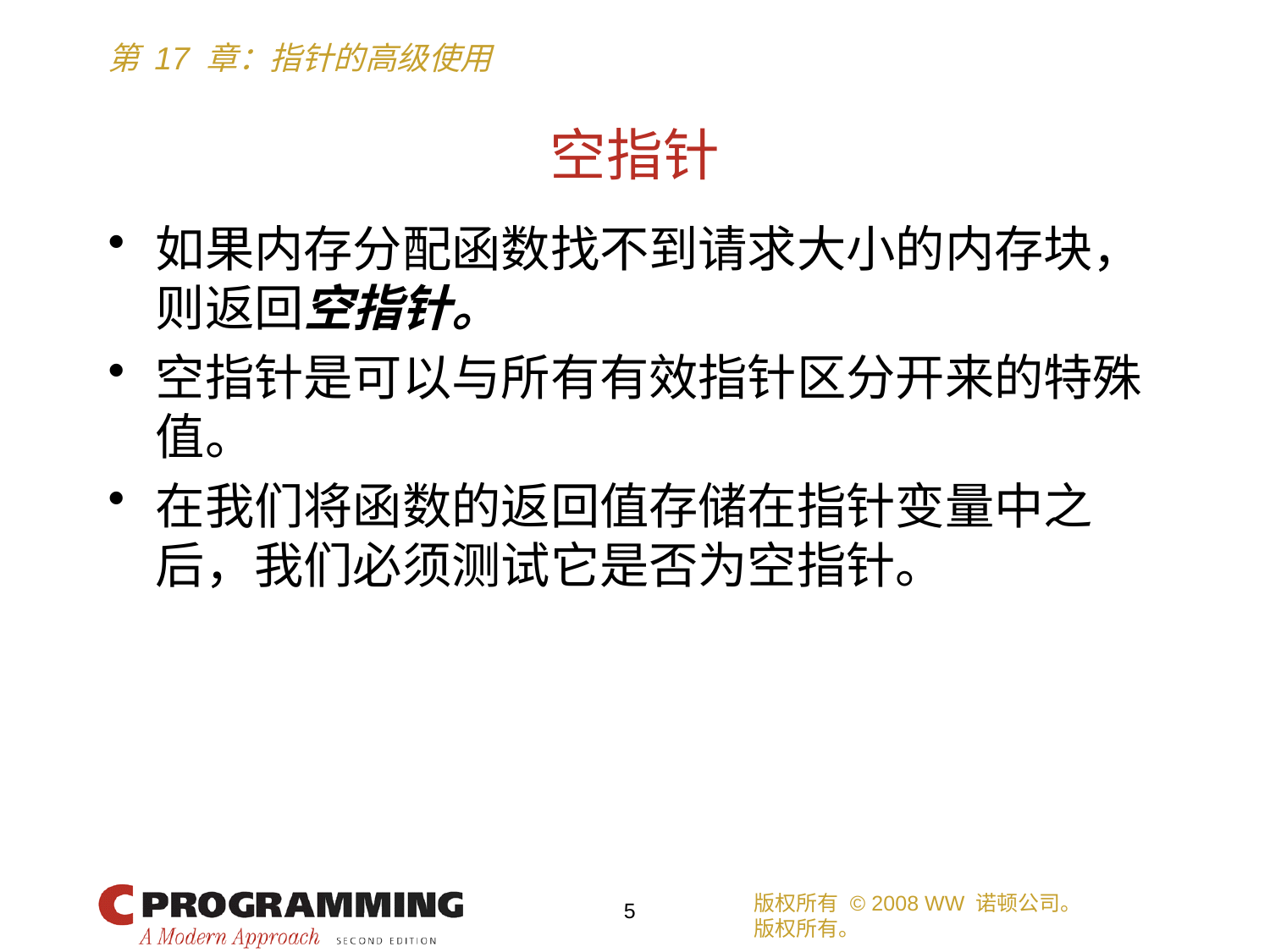

# 空指针
如果内存分配函数找不到请求大小的内存块，则返回空指针。
空指针是可以与所有有效指针区分开来的特殊值。
在我们将函数的返回值存储在指针变量中之后，我们必须测试它是否为空指针。
版权所有 © 2008 WW 诺顿公司。
版权所有。
5